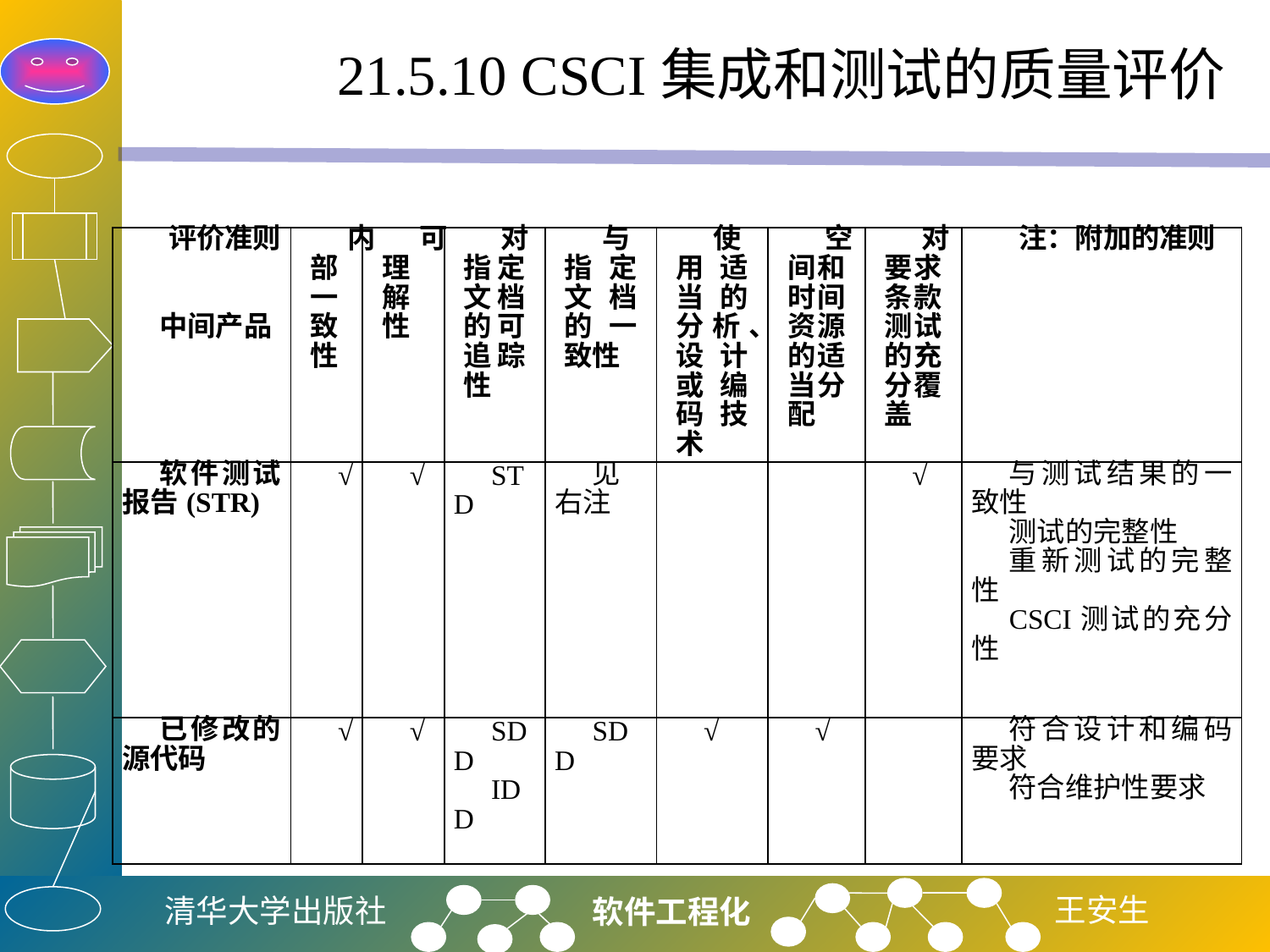

# 21.5.10 CSCI集成和测试的质量评价
| 评价准则 中间产品 | 内部一致性 | 可理解性 | 对指定文档的可追踪性 | 与指定文档的一致性 | 使用适当的分析、设计或编码技术 | 空间和时间资源的适当分配 | 对要求条款测试的充分覆盖 | 注：附加的准则 |
| --- | --- | --- | --- | --- | --- | --- | --- | --- |
| 软件测试报告(STR) | √ | √ | STD | 见右注 |  |  | √ | 与测试结果的一致性 测试的完整性 重新测试的完整性 CSCI测试的充分性 |
| 已修改的源代码 | √ | √ | SDD IDD | SDD | √ | √ |  | 符合设计和编码要求 符合维护性要求 |